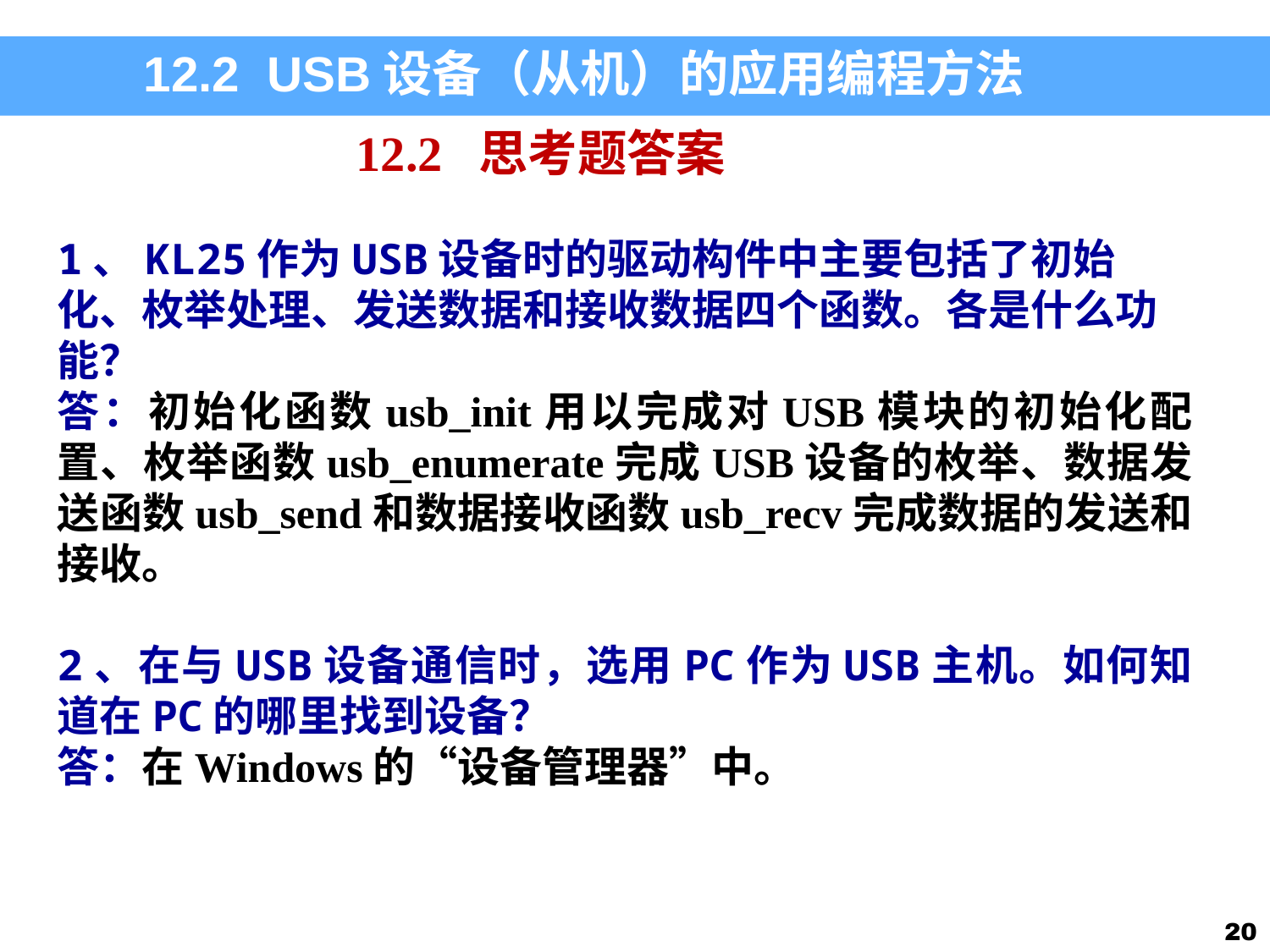

12.2  USB设备（从机）的应用编程方法
12.2  思考题答案
1、KL25作为USB设备时的驱动构件中主要包括了初始化、枚举处理、发送数据和接收数据四个函数。各是什么功能？
答：初始化函数usb_init用以完成对USB模块的初始化配置、枚举函数usb_enumerate完成USB设备的枚举、数据发送函数usb_send和数据接收函数usb_recv完成数据的发送和接收。

2、在与USB设备通信时，选用PC作为USB主机。如何知道在PC的哪里找到设备？
答：在Windows的“设备管理器”中。

20